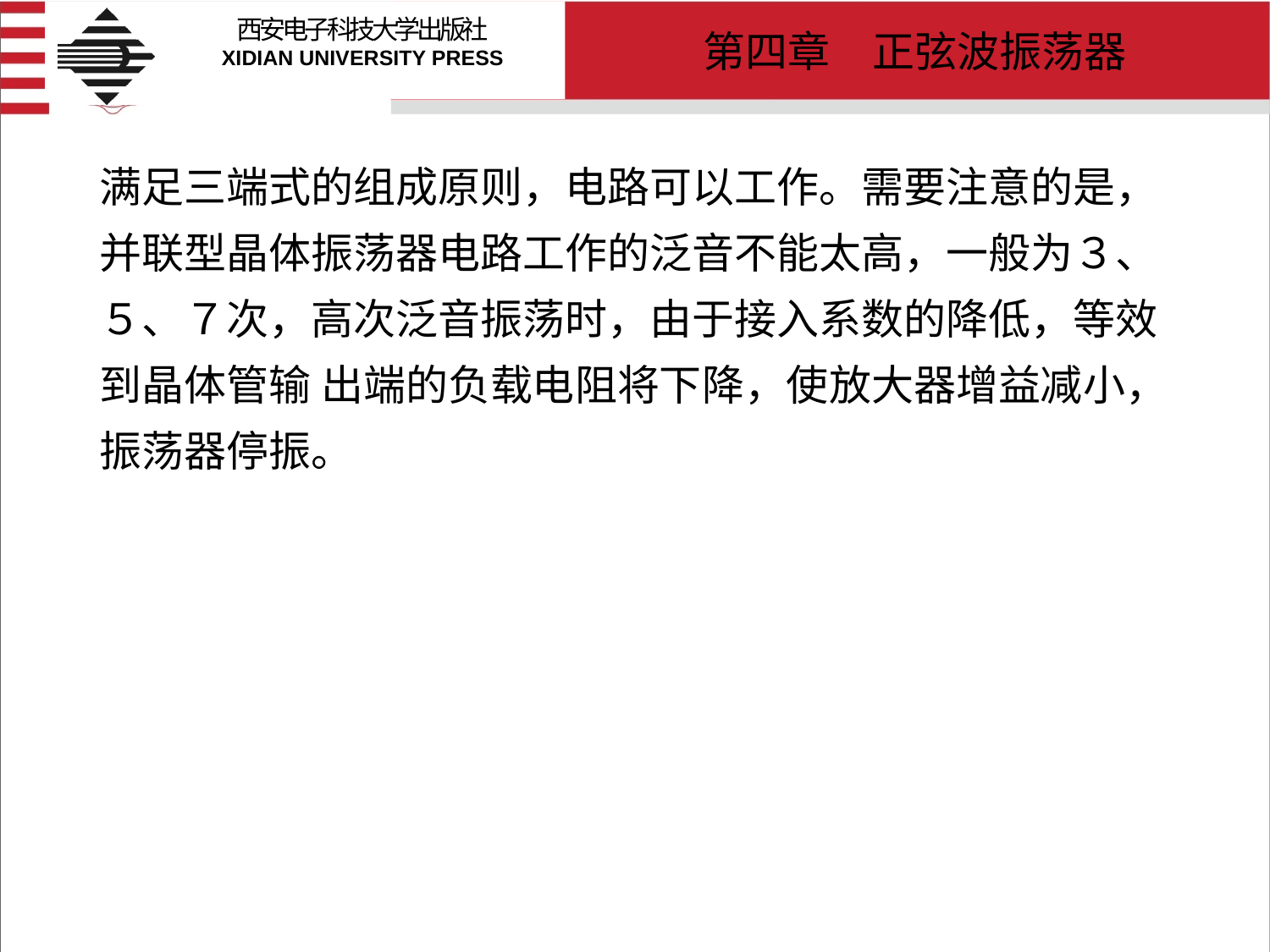

# 满足三端式的组成原则，电路可以工作。需要注意的是，并联型晶体振荡器电路工作的泛音不能太高，一般为３、５、７次，高次泛音振荡时，由于接入系数的降低，等效到晶体管输 出端的负载电阻将下降，使放大器增益减小，振荡器停振。